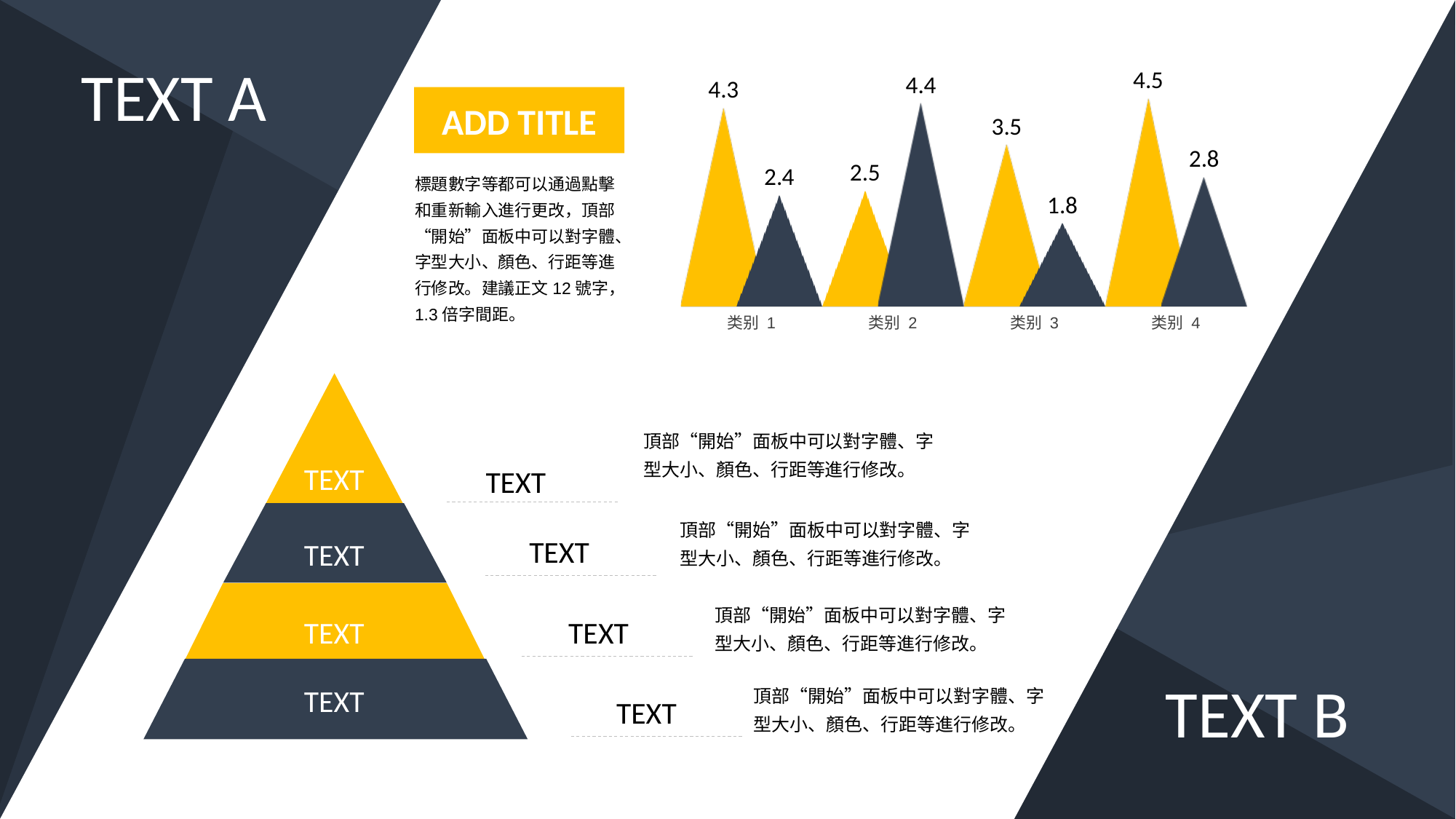

TEXT A

### Chart

| Category | 系列 1 | 系列 2 |
|---|---|---|
| 类别 1 | 4.3 | 2.4 |
| 类别 2 | 2.5 | 4.4 |
| 类别 3 | 3.5 | 1.8 |
| 类别 4 | 4.5 | 2.8 |
ADD TITLE
標題數字等都可以通過點擊和重新輸入進行更改，頂部“開始”面板中可以對字體、字型大小、顏色、行距等進行修改。建議正文12號字，1.3倍字間距。

頂部“開始”面板中可以對字體、字型大小、顏色、行距等進行修改。
TEXT
TEXT

頂部“開始”面板中可以對字體、字型大小、顏色、行距等進行修改。
TEXT
TEXT

頂部“開始”面板中可以對字體、字型大小、顏色、行距等進行修改。
TEXT
TEXT

TEXT B
頂部“開始”面板中可以對字體、字型大小、顏色、行距等進行修改。
TEXT
TEXT